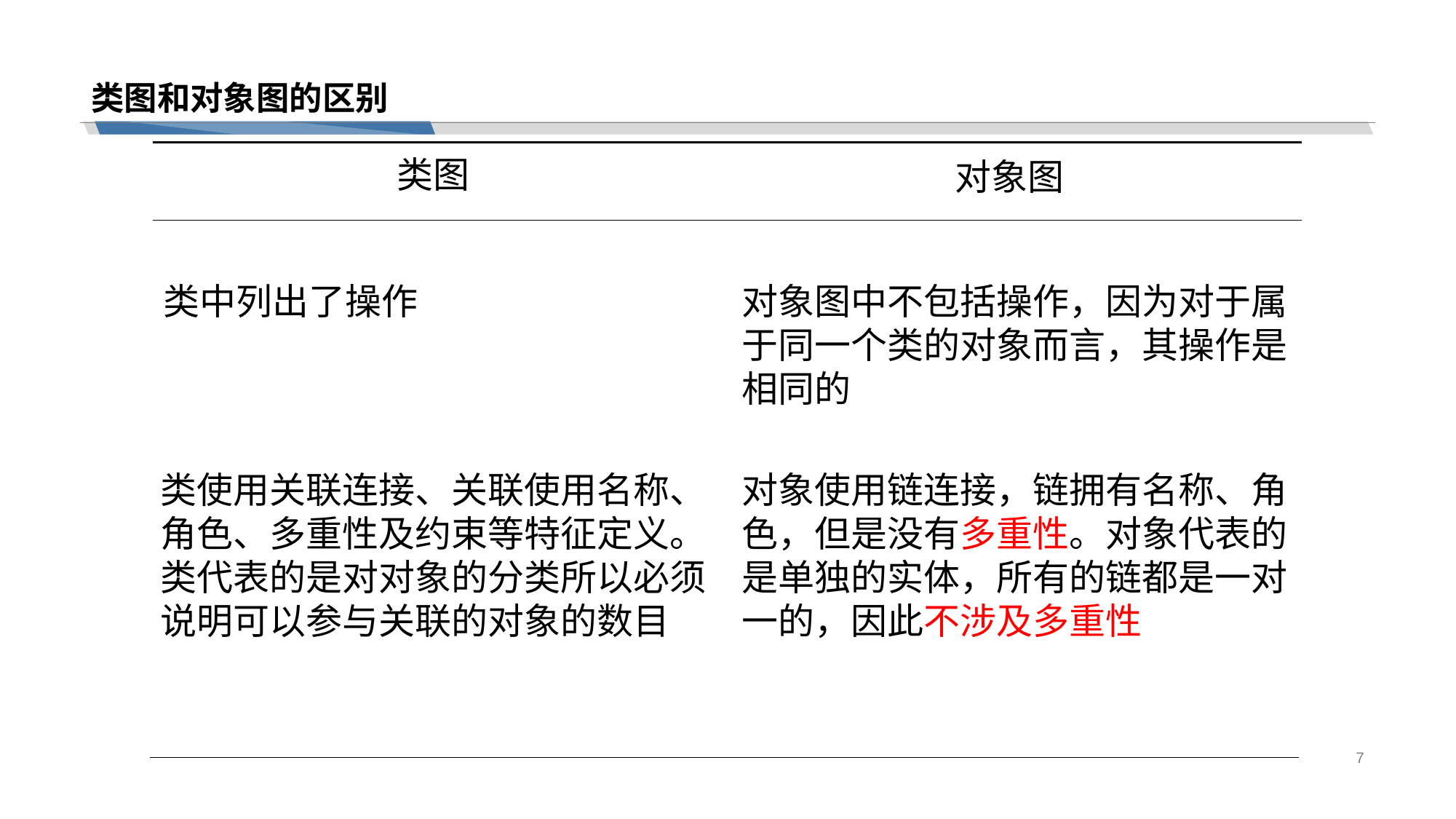

# 类图和对象图的区别
类图
对象图
类中列出了操作
对象图中不包括操作，因为对于属于同一个类的对象而言，其操作是相同的
类使用关联连接、关联使用名称、角色、多重性及约束等特征定义。类代表的是对对象的分类所以必须说明可以参与关联的对象的数目
对象使用链连接，链拥有名称、角色，但是没有多重性。对象代表的是单独的实体，所有的链都是一对一的，因此不涉及多重性
7